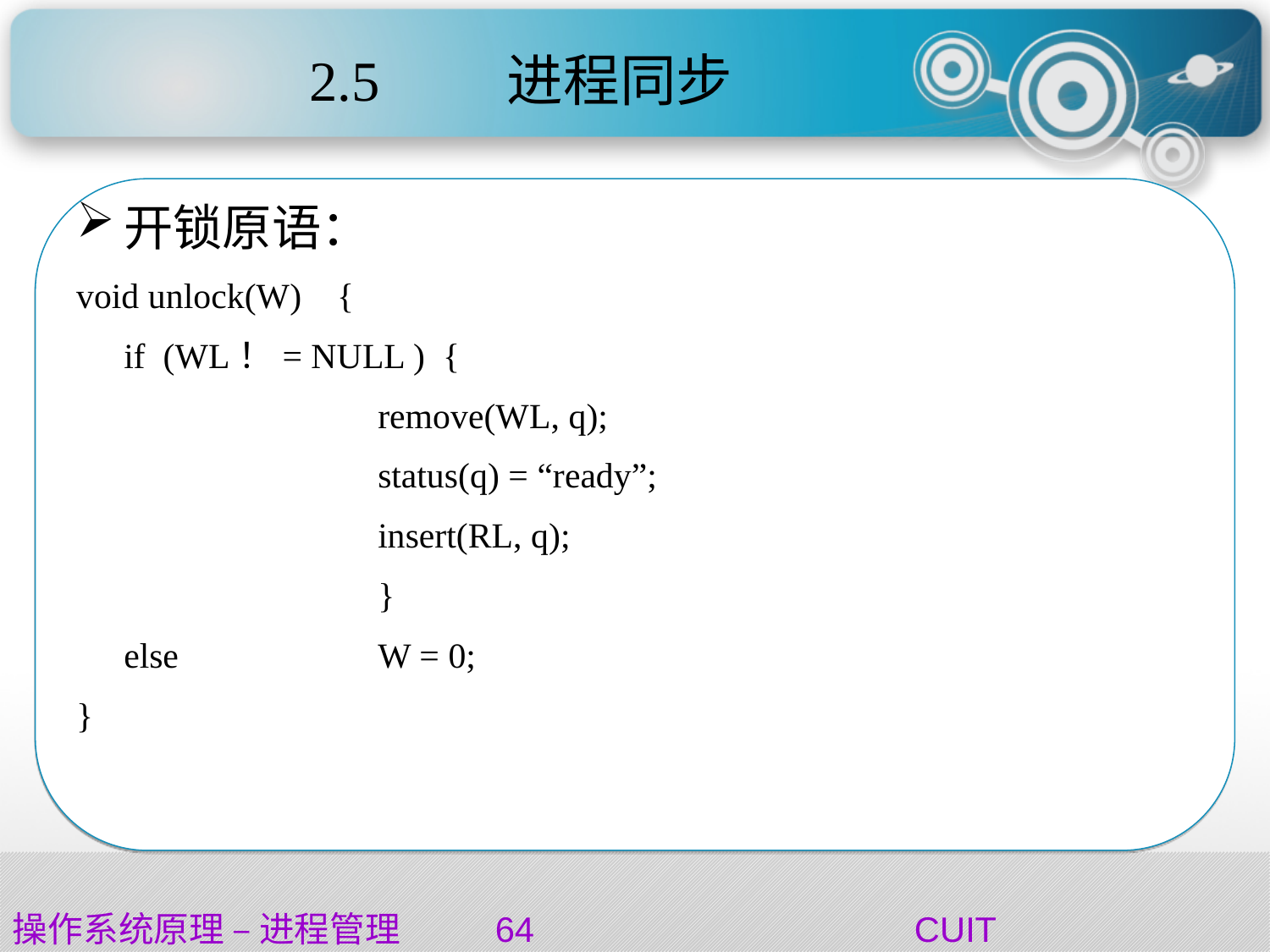

# 2.5	     进程同步
开锁原语：
void unlock(W)    {
	if  (WL！= NULL )  {
			remove(WL, q);
			status(q) = “ready”;
			insert(RL, q);
			}
	else		W = 0;
}